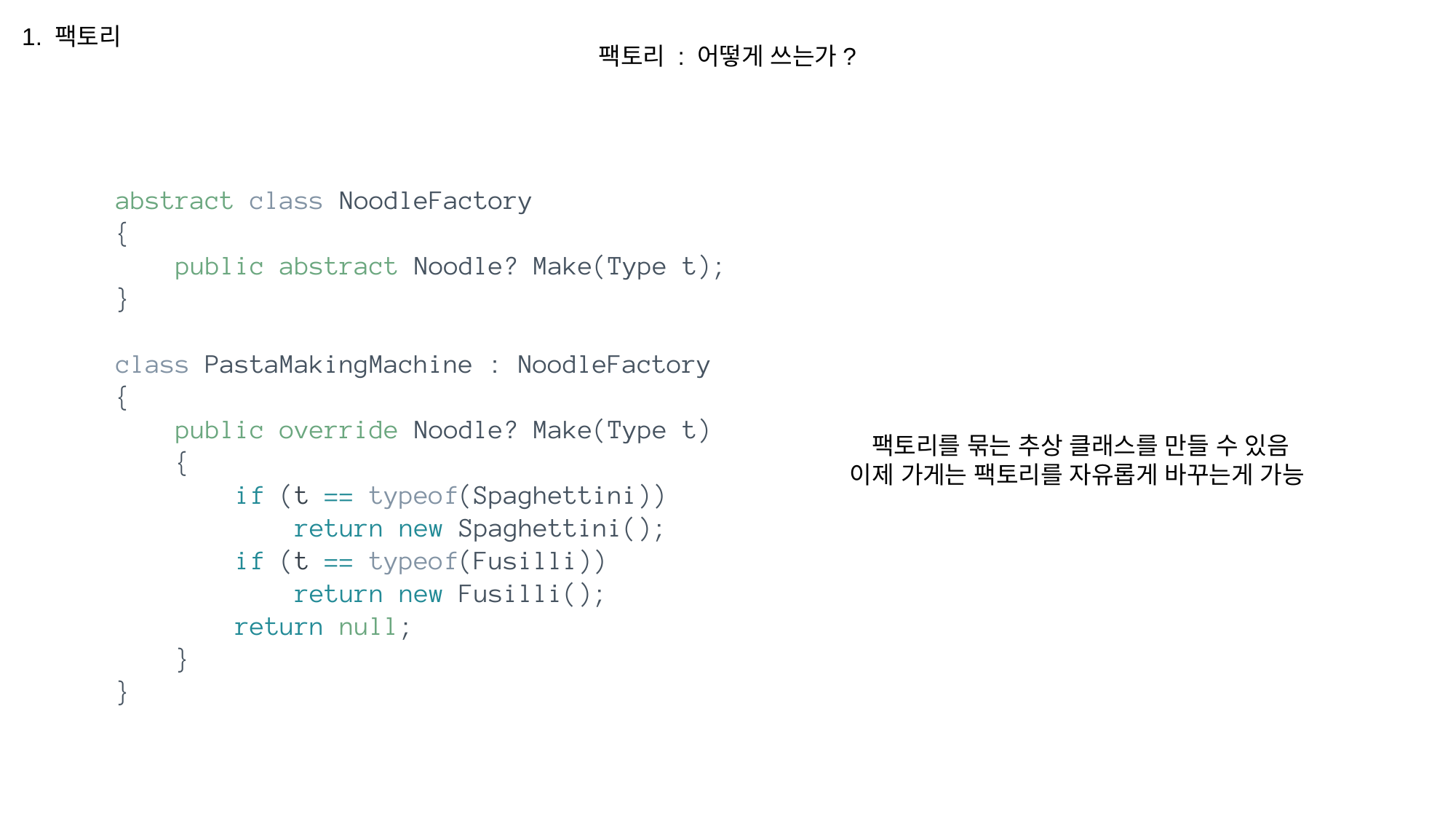

1. 팩토리
팩토리 : 어떻게 쓰는가?
abstract class NoodleFactory
{
    public abstract Noodle? Make(Type t);
}
class PastaMakingMachine : NoodleFactory
{
    public override Noodle? Make(Type t)
    {
        if (t == typeof(Spaghettini))
            return new Spaghettini();
        if (t == typeof(Fusilli))
            return new Fusilli();
        return null;
    }
}
팩토리를 묶는 추상 클래스를 만들 수 있음
이제 가게는 팩토리를 자유롭게 바꾸는게 가능